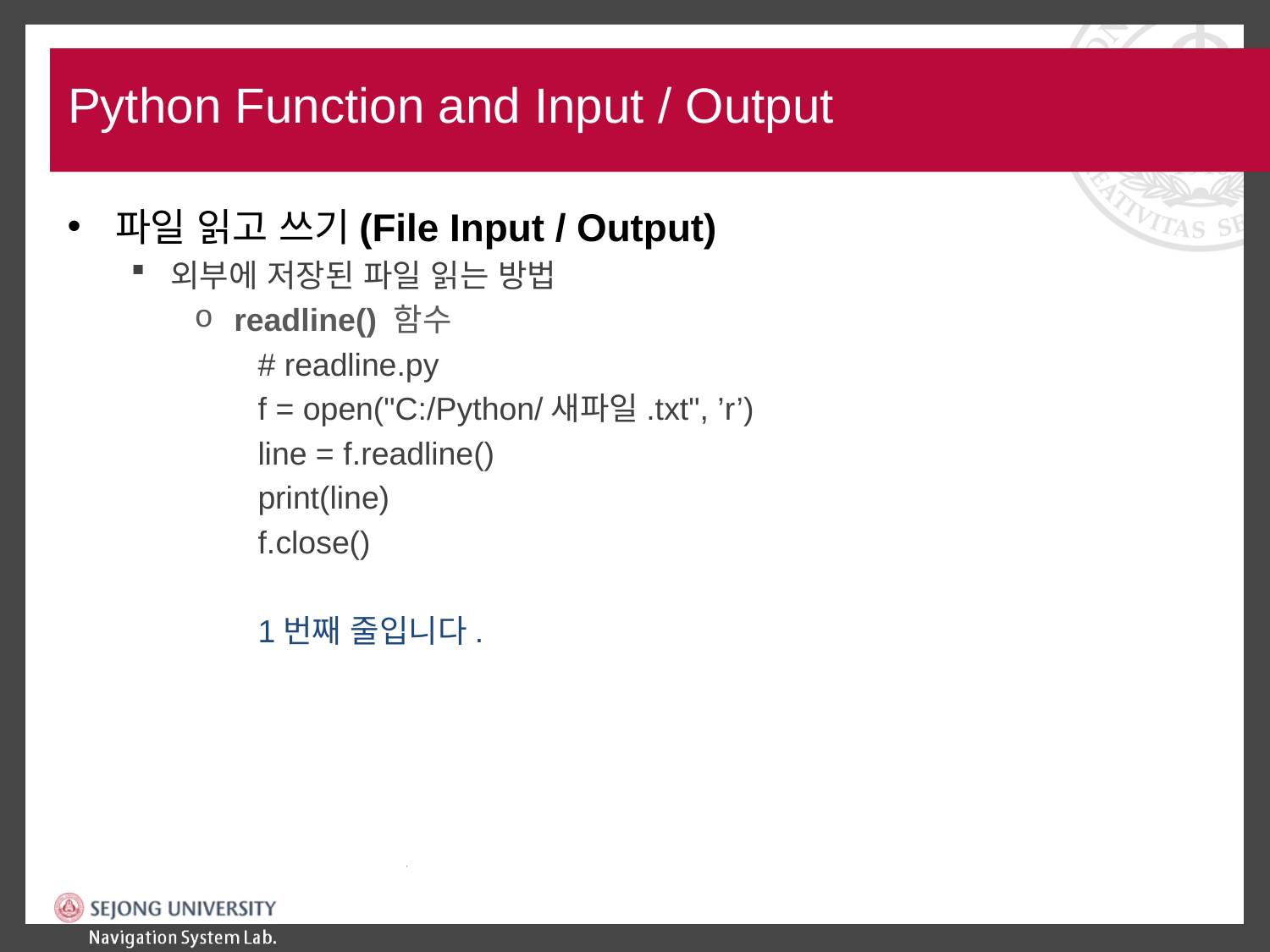

# Python Function and Input / Output
파일 읽고 쓰기(File Input / Output)
외부에 저장된 파일 읽는 방법
readline() 함수
# readline.py
f = open("C:/Python/새파일.txt", ’r’)
line = f.readline()
print(line)
f.close()

1번째 줄입니다.